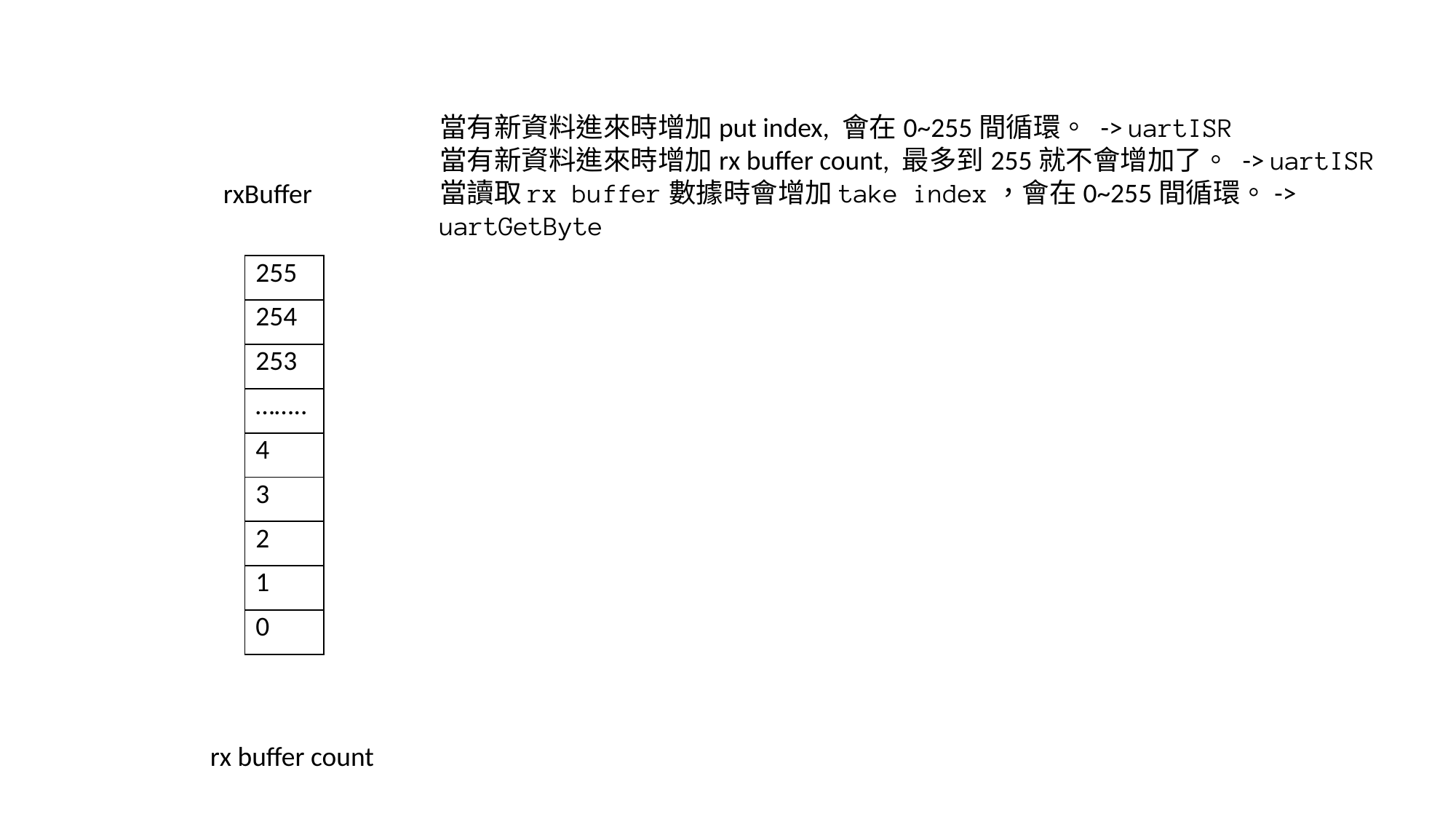

當有新資料進來時增加put index, 會在0~255間循環。 -> uartISR
當有新資料進來時增加rx buffer count, 最多到255就不會增加了。 -> uartISR
當讀取rx buffer數據時會增加take index，會在0~255間循環。-> uartGetByte

rxBuffer
| 255 |
| --- |
| 254 |
| 253 |
| …….. |
| 4 |
| 3 |
| 2 |
| 1 |
| 0 |
rx buffer count